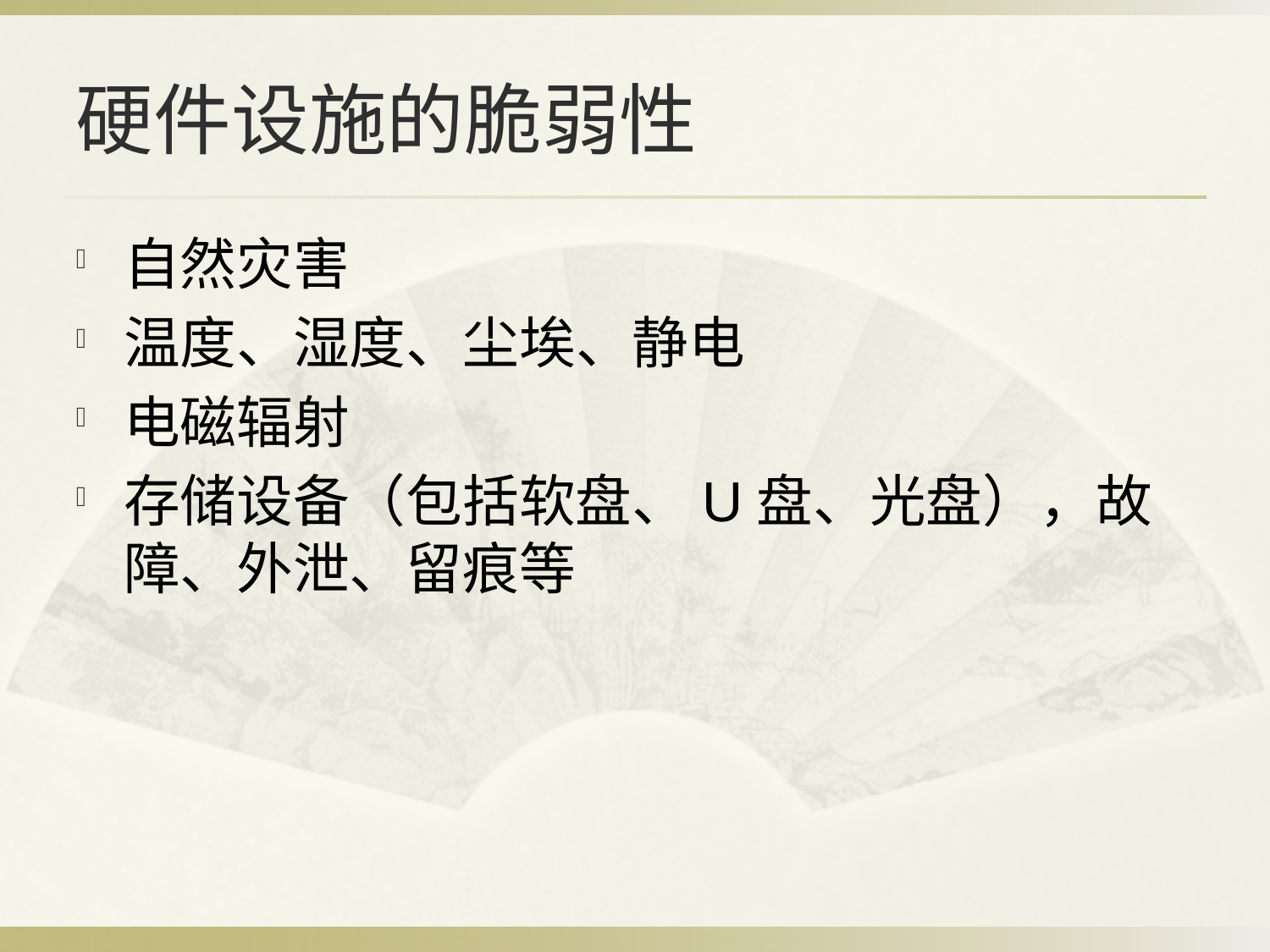

# 硬件设施的脆弱性
自然灾害
温度、湿度、尘埃、静电
电磁辐射
存储设备（包括软盘、U盘、光盘），故障、外泄、留痕等